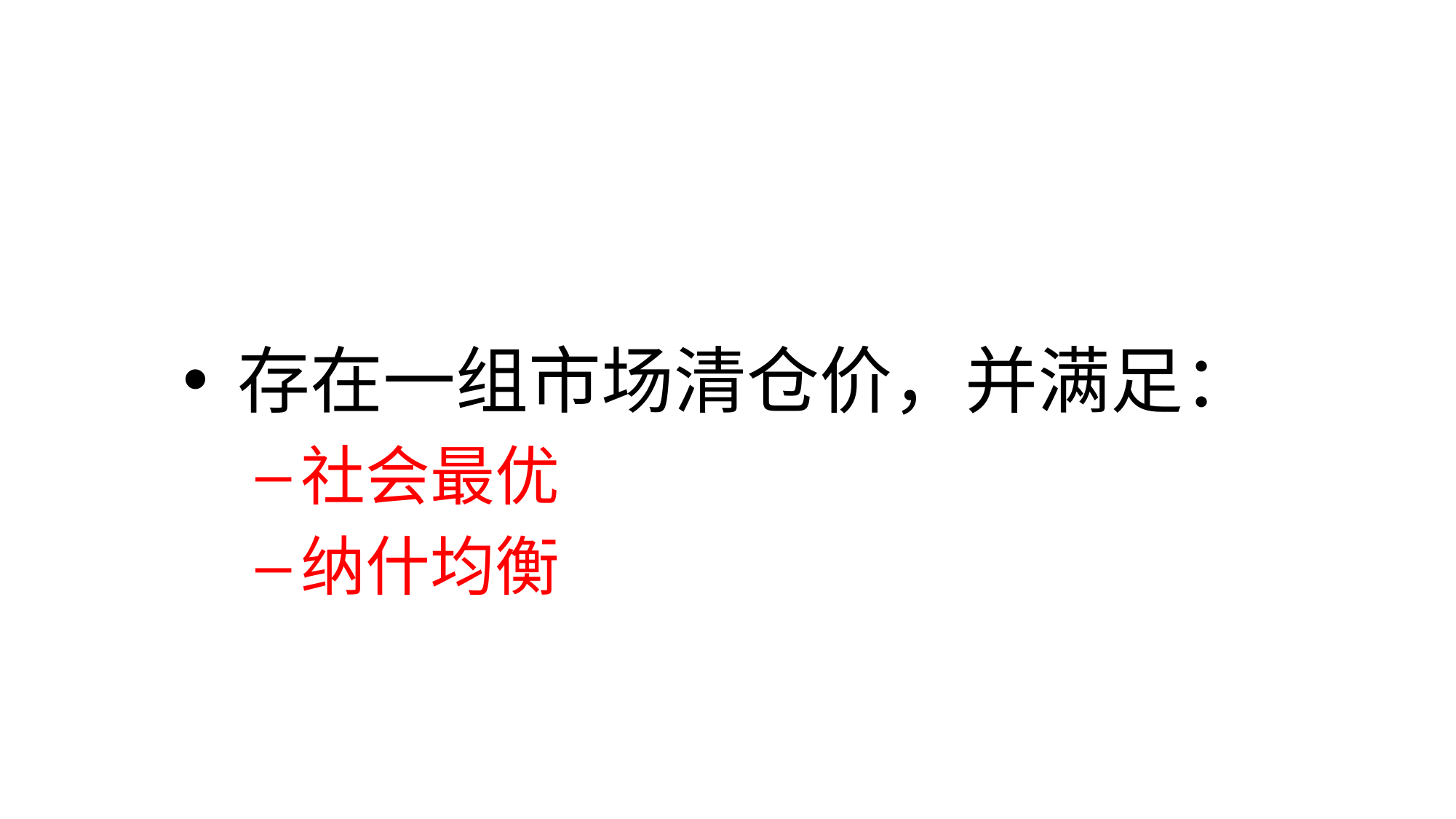

GSP定价机制与市场清仓的关系
存在一组市场清仓价，并满足：
社会最优
纳什均衡